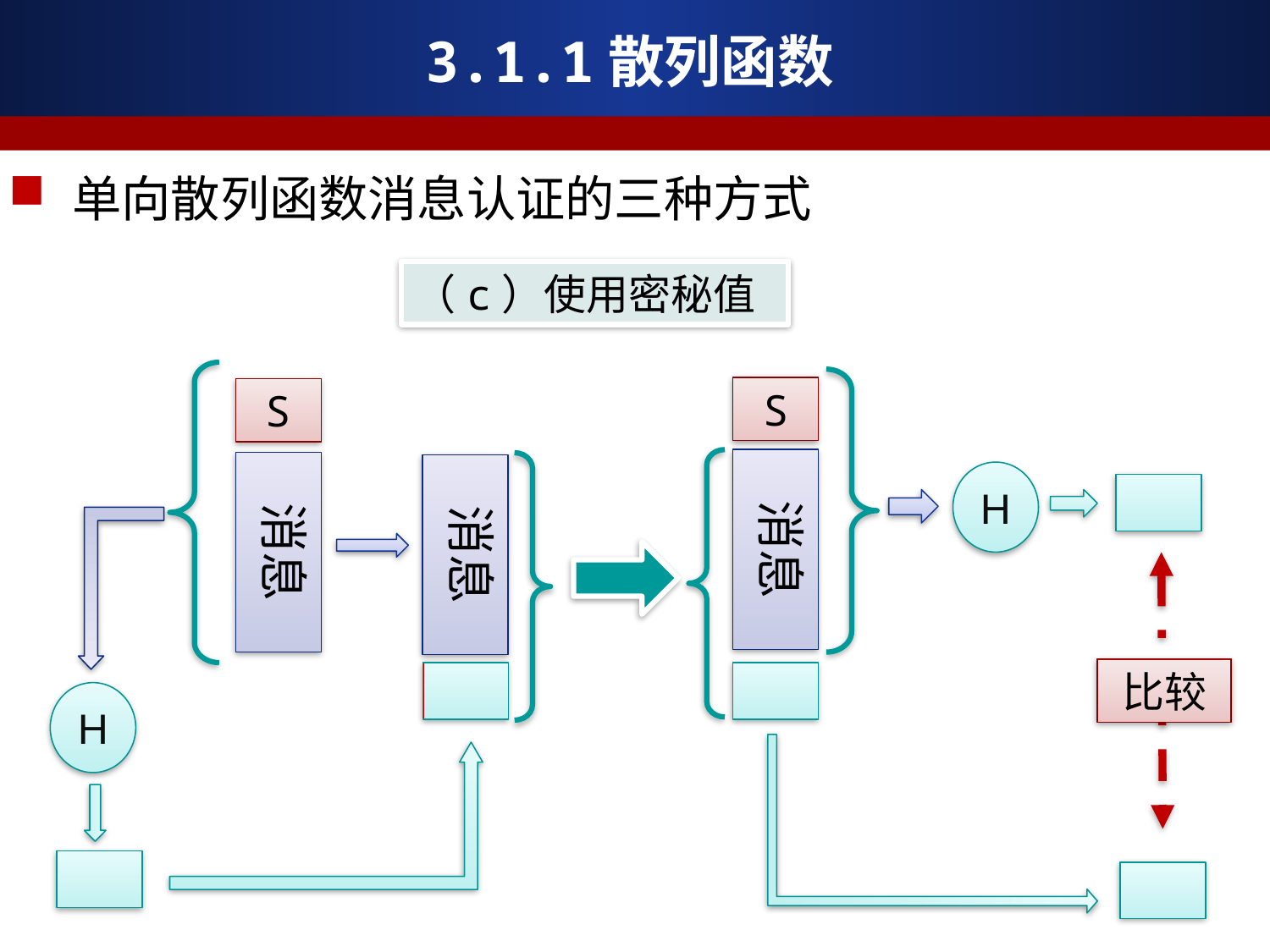

# 3.1.1散列函数
单向散列函数消息认证的三种方式
（c）使用密秘值

S
S

消息
消息

消息
H

比较

H